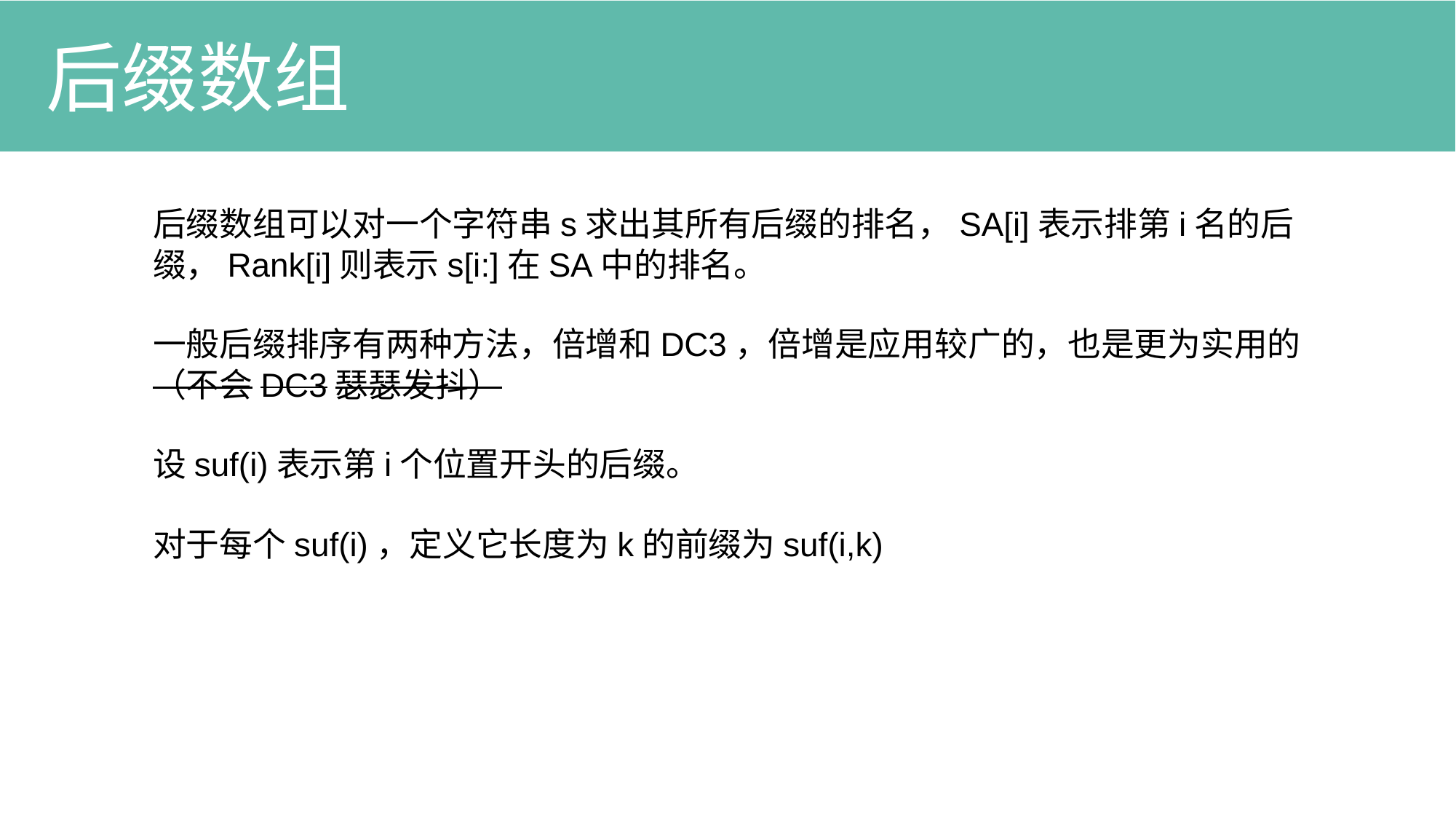

后缀数组
后缀数组可以对一个字符串s求出其所有后缀的排名，SA[i]表示排第i名的后缀，Rank[i]则表示s[i:]在SA中的排名。

一般后缀排序有两种方法，倍增和DC3，倍增是应用较广的，也是更为实用的
（不会DC3瑟瑟发抖）

设suf(i)表示第i个位置开头的后缀。

对于每个suf(i)，定义它长度为k的前缀为suf(i,k)